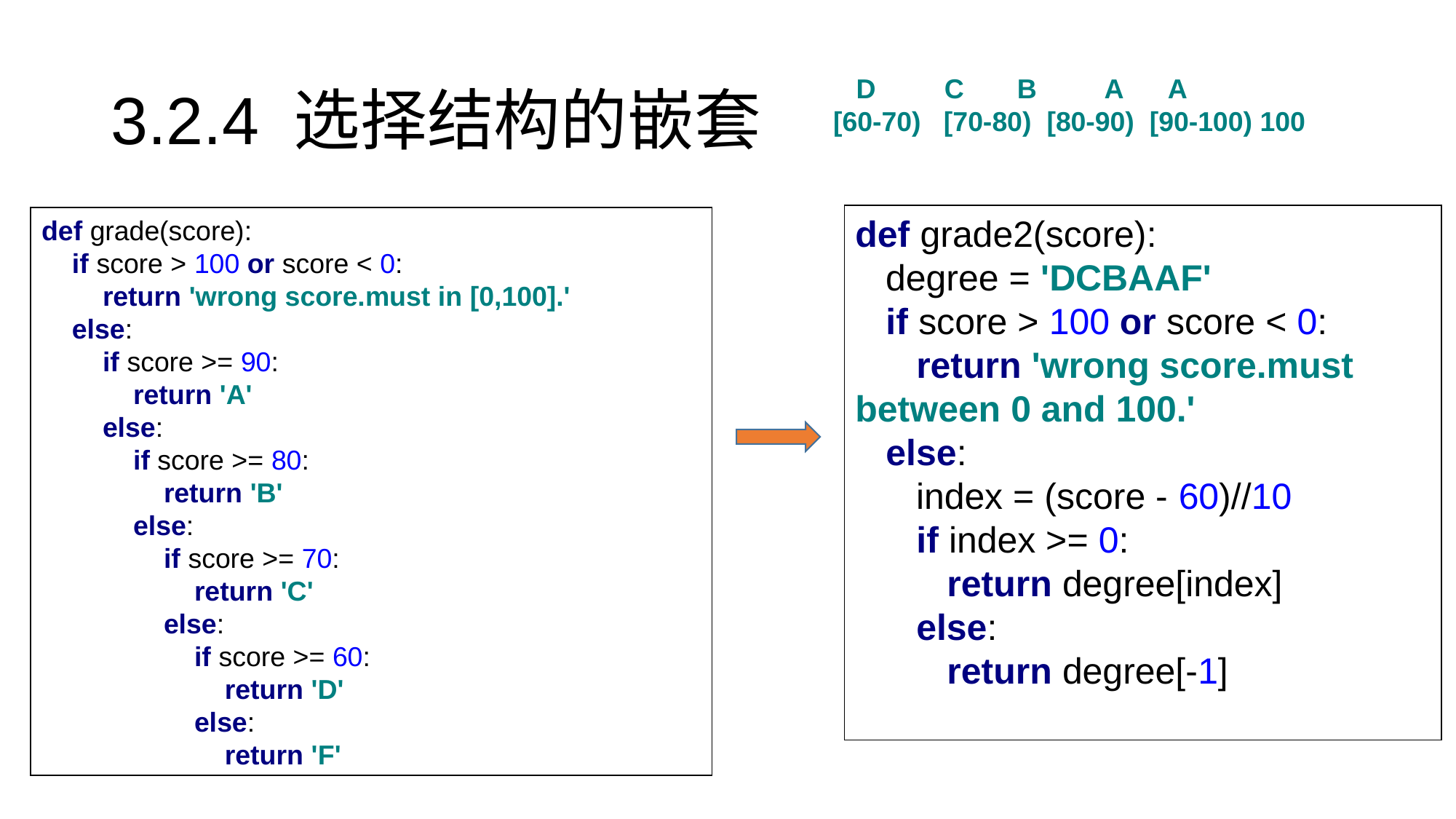

# 3.2.4 选择结构的嵌套
    D         C       B         A      A
 [60-70)   [70-80)  [80-90)  [90-100) 100
def grade2(score):
   degree = 'DCBAAF'
   if score > 100 or score < 0:
      return 'wrong score.must between 0 and 100.'
   else:
      index = (score - 60)//10
      if index >= 0:
         return degree[index]
      else:
         return degree[-1]
def grade(score):
    if score > 100 or score < 0:
        return 'wrong score.must in [0,100].'
    else:
        if score >= 90:
            return 'A'
        else:
            if score >= 80:
                return 'B'
            else:
                if score >= 70:
                    return 'C'
                else:
                    if score >= 60:
                        return 'D'
                    else:
                        return 'F'